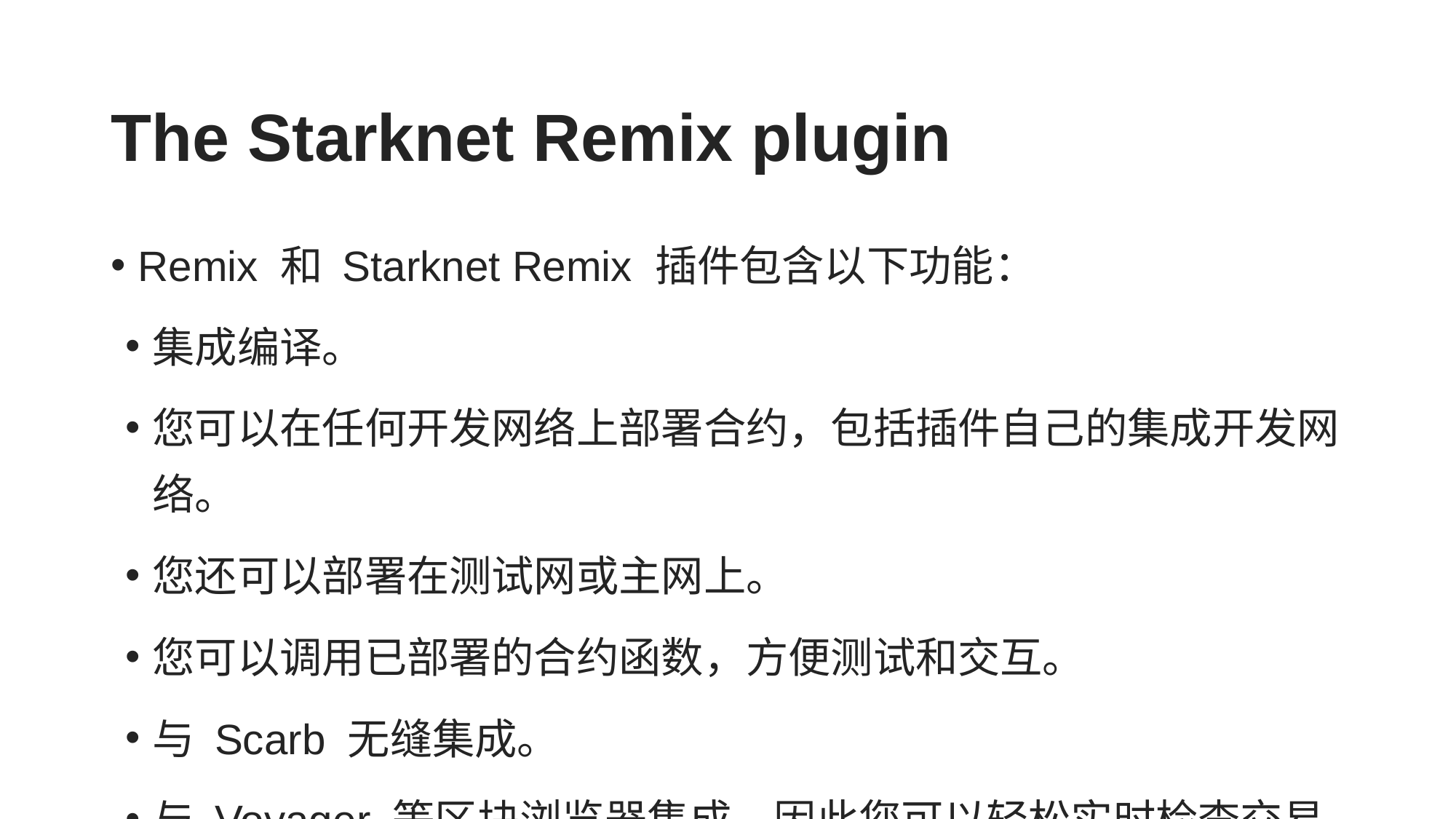

# The Starknet Remix plugin
Remix 和 Starknet Remix 插件包含以下功能：
集成编译。
您可以在任何开发网络上部署合约，包括插件自己的集成开发网络。
您还可以部署在测试网或主网上。
您可以调用已部署的合约函数，方便测试和交互。
与 Scarb 无缝集成。
与 Voyager 等区块浏览器集成，因此您可以轻松实时检查交易的执行情况。
Starknet Remix 插件与 Starknet By Examples 集成，这是一个丰富的实用学习内容存储库。